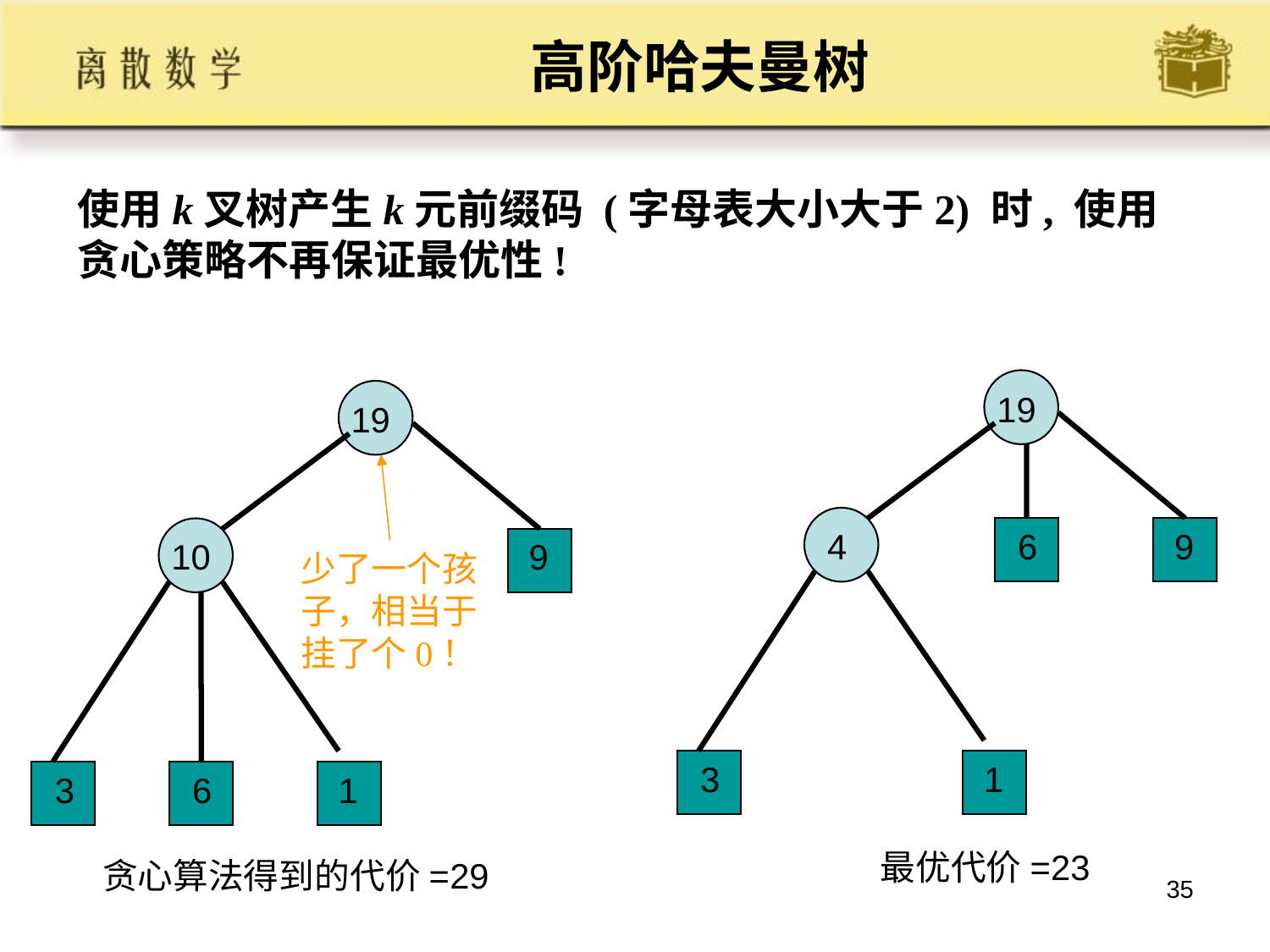

# 高阶哈夫曼树
使用k叉树产生k元前缀码 (字母表大小大于2) 时, 使用贪心策略不再保证最优性!

19

4

6

9

3

1
最优代价=23

19

9

10

3

6

1
少了一个孩子，相当于挂了个0！
贪心算法得到的代价=29
35